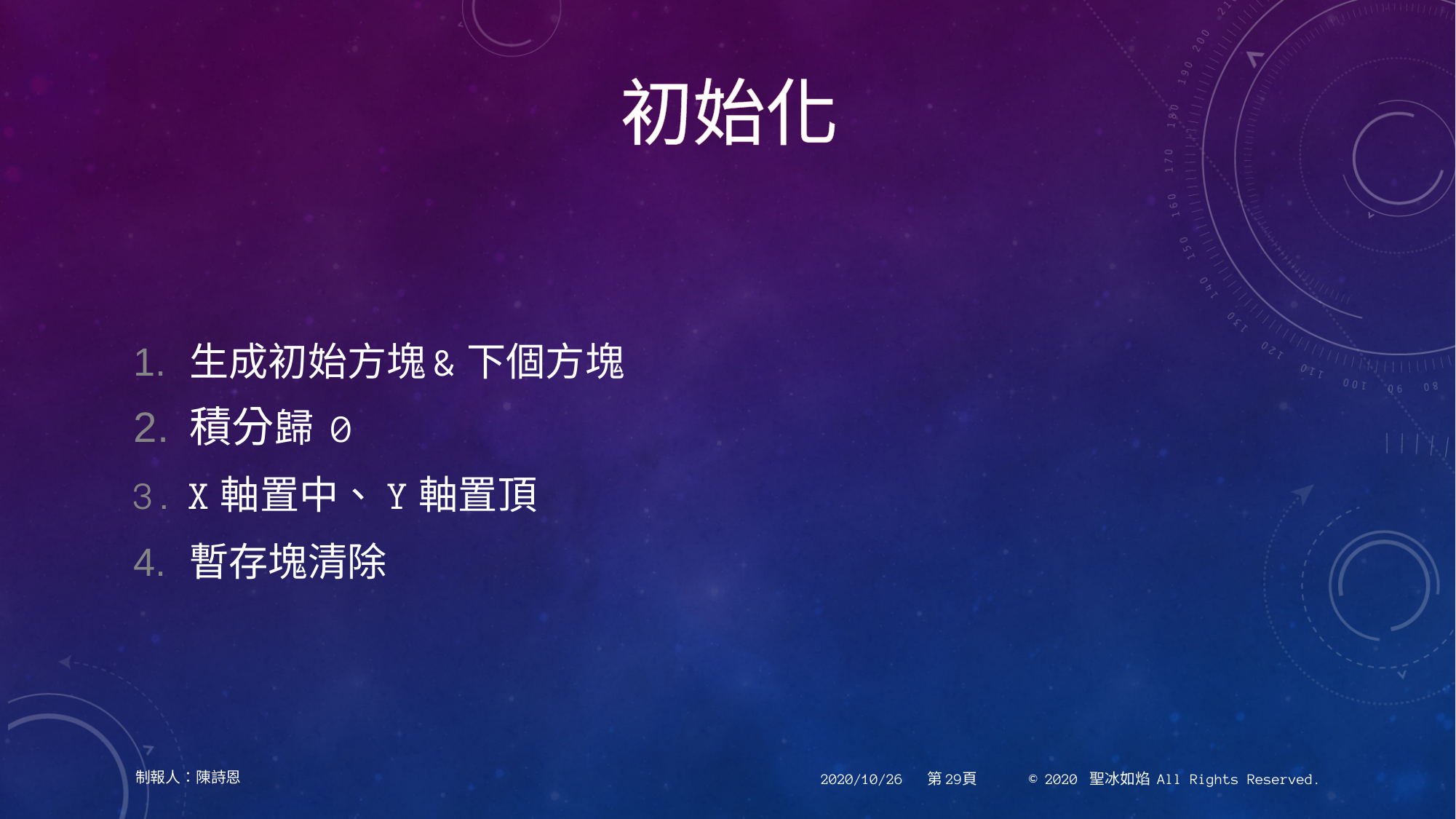

# 初始化
生成初始方塊&下個方塊
積分歸 0
X軸置中、Y軸置頂
暫存塊清除
第29頁
制報人：陳詩恩
2020/10/26